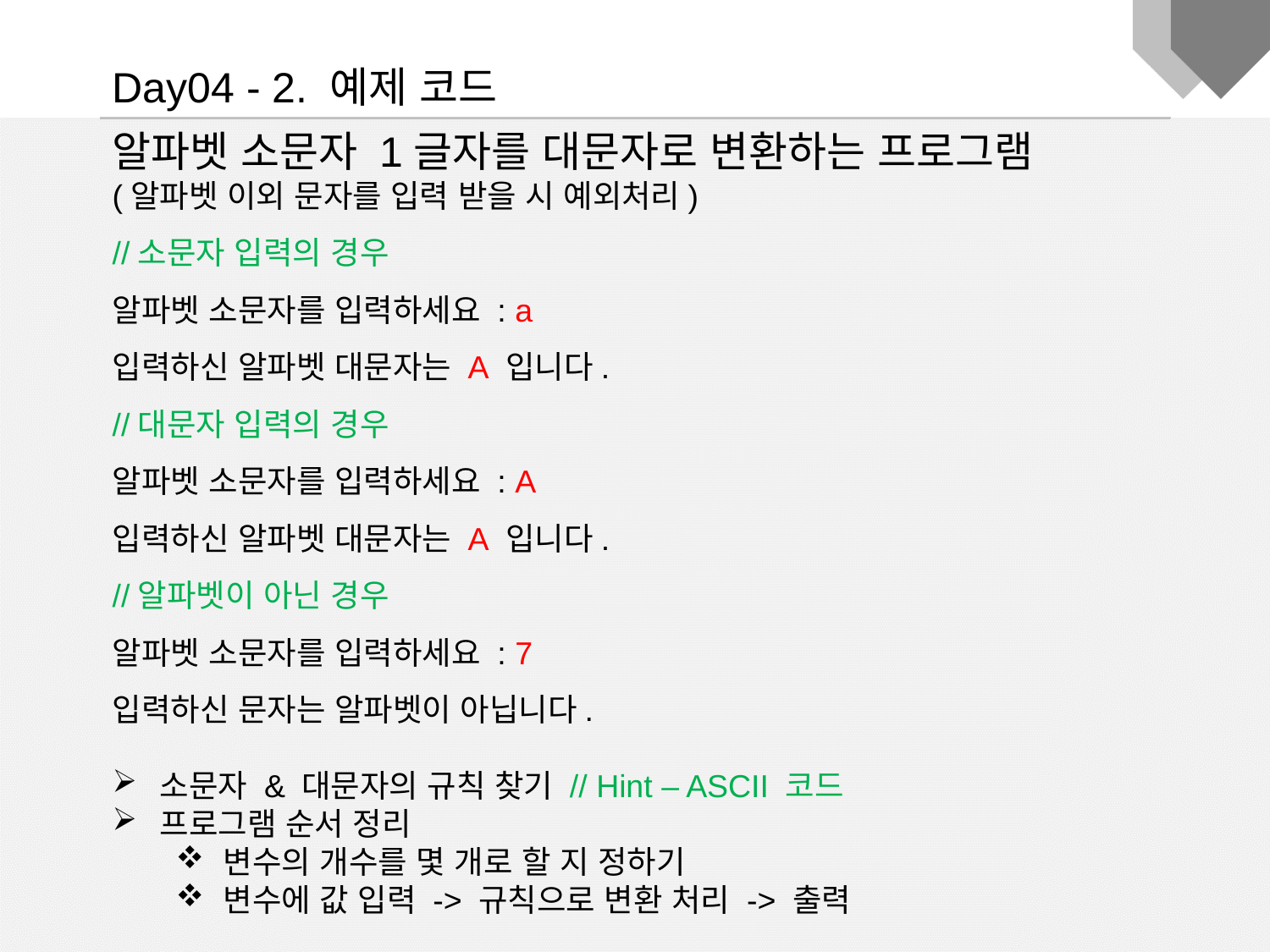

Day04 - 2. 예제 코드
알파벳 소문자 1글자를 대문자로 변환하는 프로그램
(알파벳 이외 문자를 입력 받을 시 예외처리)
//소문자 입력의 경우
알파벳 소문자를 입력하세요 : a
입력하신 알파벳 대문자는 A 입니다.
//대문자 입력의 경우
알파벳 소문자를 입력하세요 : A
입력하신 알파벳 대문자는 A 입니다.
//알파벳이 아닌 경우
알파벳 소문자를 입력하세요 : 7
입력하신 문자는 알파벳이 아닙니다.

소문자 & 대문자의 규칙 찾기 // Hint – ASCII 코드
프로그램 순서 정리
변수의 개수를 몇 개로 할 지 정하기
변수에 값 입력 -> 규칙으로 변환 처리 -> 출력